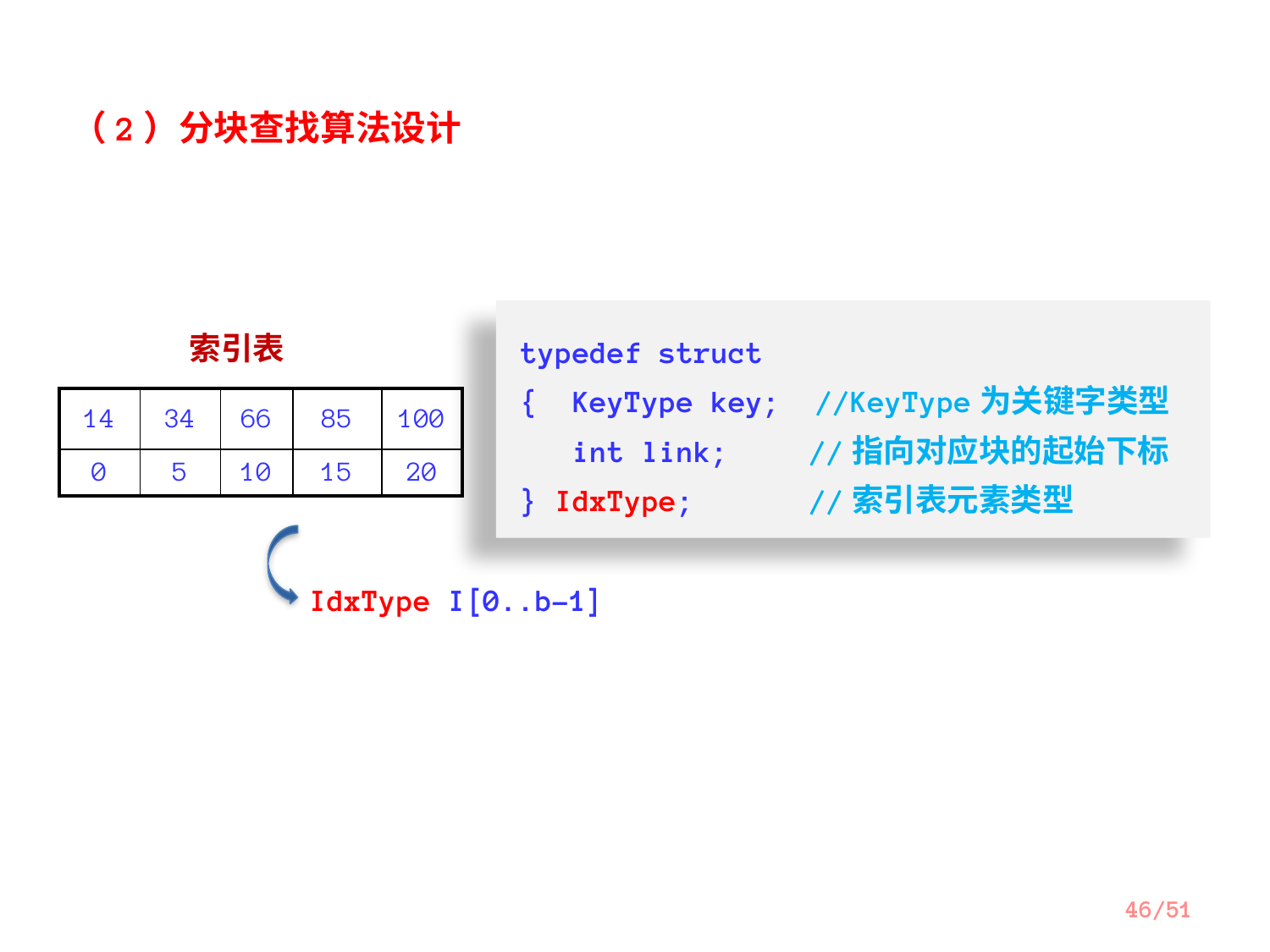

（2）分块查找算法设计
typedef struct
{  KeyType key;  //KeyType为关键字类型
   int link;	  //指向对应块的起始下标
} IdxType;	  //索引表元素类型
索引表
| 14 | 34 | 66 | 85 | 100 |
| --- | --- | --- | --- | --- |
| 0 | 5 | 10 | 15 | 20 |

IdxType I[0..b-1]
46/51